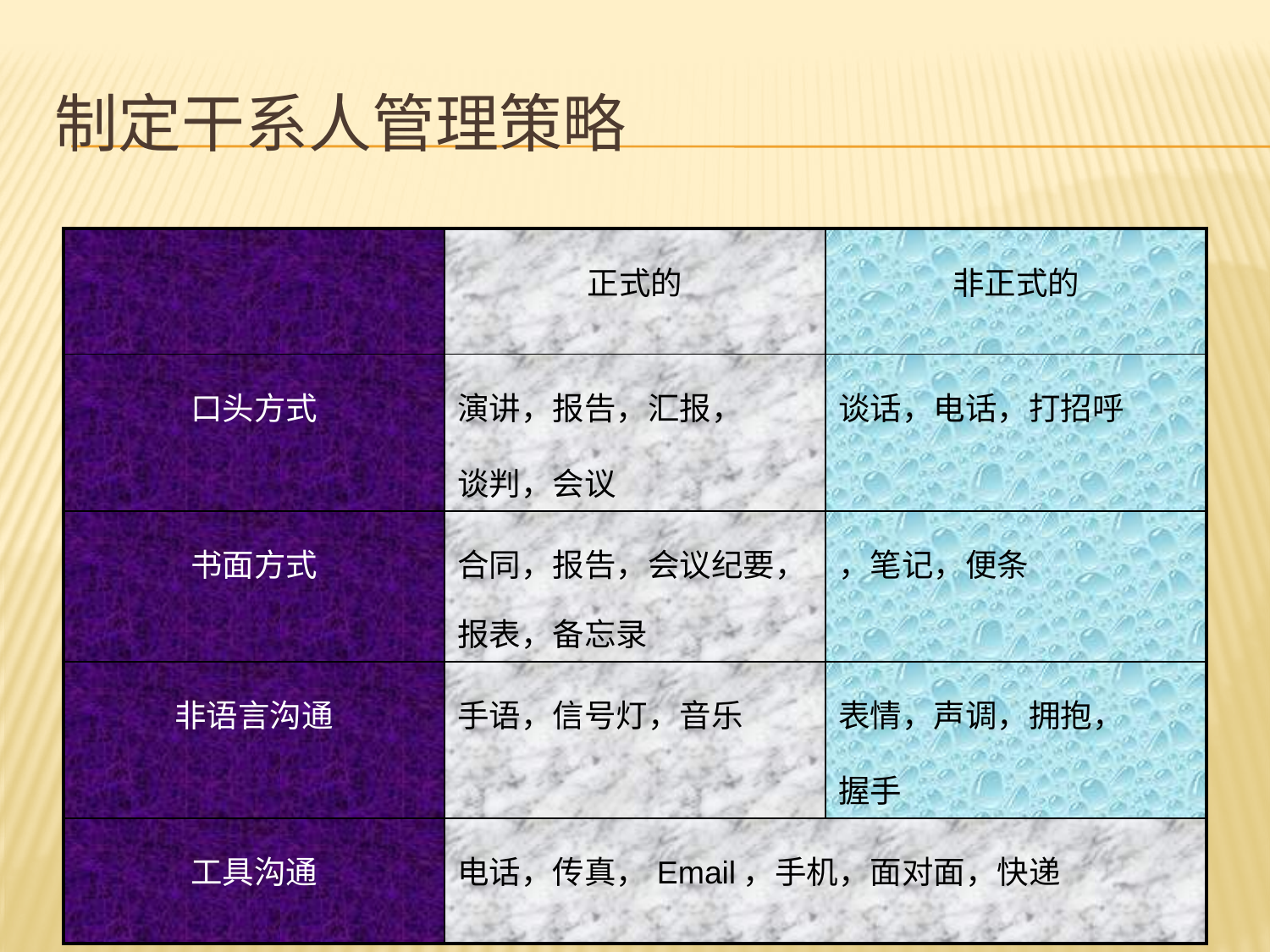

# 制定干系人管理策略

|  | 正式的 | 非正式的 |
| --- | --- | --- |
| 口头方式 | 演讲，报告，汇报， 谈判，会议 | 谈话，电话，打招呼 |
| 书面方式 | 合同，报告，会议纪要，报表，备忘录 | ，笔记，便条 |
| 非语言沟通 | 手语，信号灯，音乐 | 表情，声调，拥抱， 握手 |
| 工具沟通 | 电话，传真，Email，手机，面对面，快递 |  |